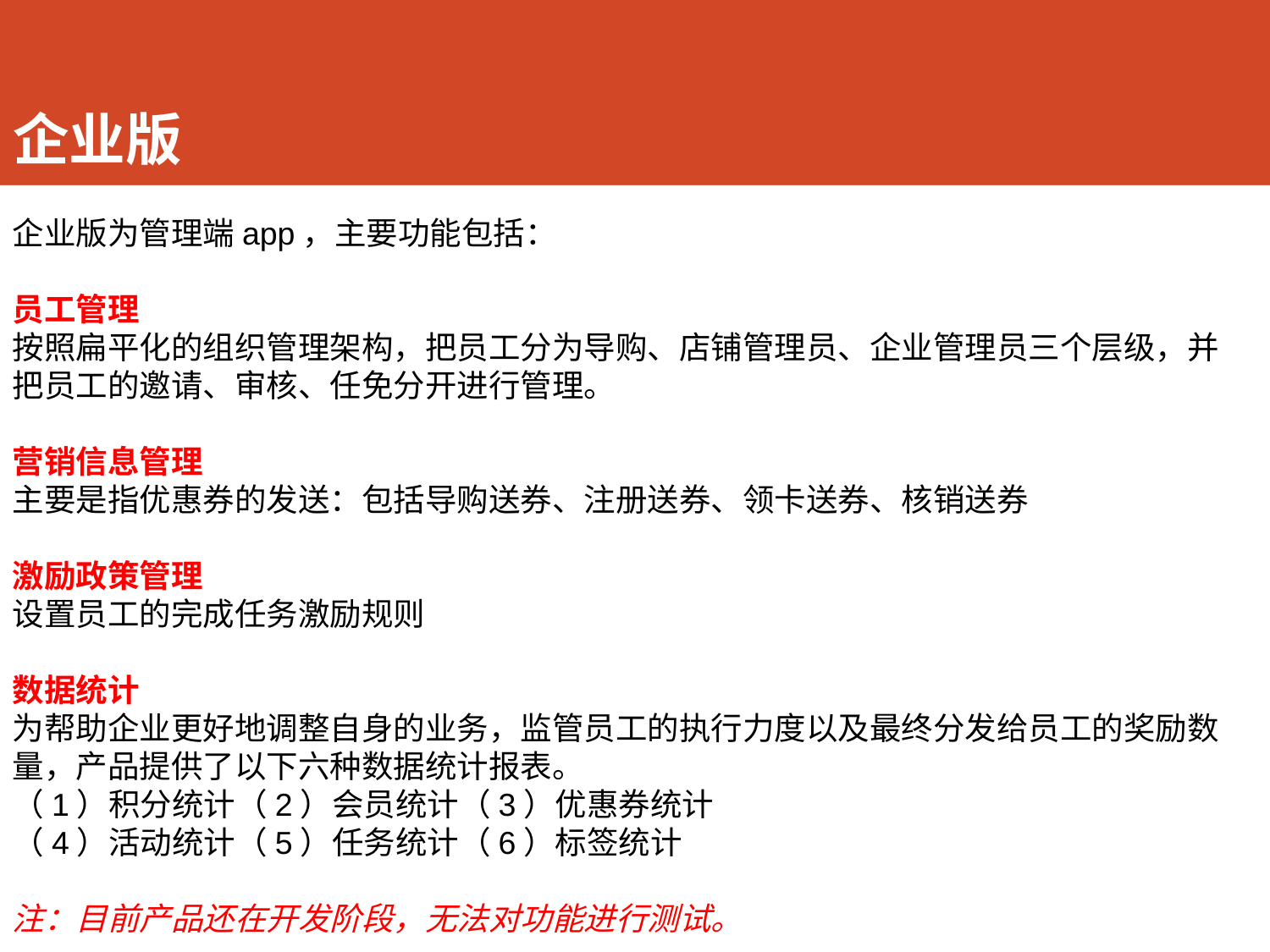

企业版
企业版为管理端app，主要功能包括：

员工管理
按照扁平化的组织管理架构，把员工分为导购、店铺管理员、企业管理员三个层级，并把员工的邀请、审核、任免分开进行管理。

营销信息管理
主要是指优惠券的发送：包括导购送券、注册送券、领卡送券、核销送券

激励政策管理
设置员工的完成任务激励规则

数据统计
为帮助企业更好地调整自身的业务，监管员工的执行力度以及最终分发给员工的奖励数量，产品提供了以下六种数据统计报表。
（1）积分统计（2）会员统计（3）优惠券统计
（4）活动统计（5）任务统计（6）标签统计

注：目前产品还在开发阶段，无法对功能进行测试。